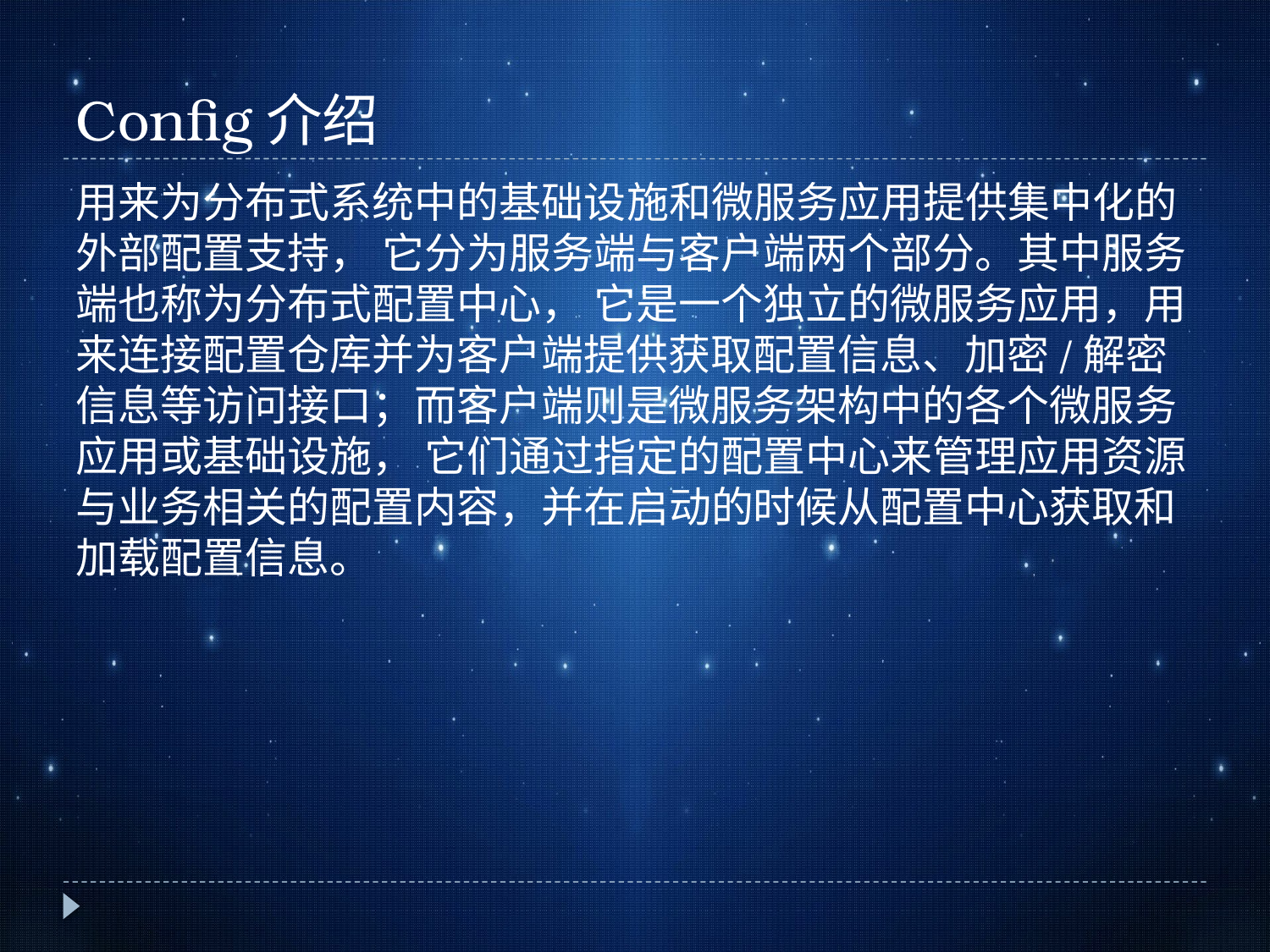

# Config介绍
用来为分布式系统中的基础设施和微服务应用提供集中化的外部配置支持， 它分为服务端与客户端两个部分。其中服务端也称为分布式配置中心， 它是一个独立的微服务应用，用来连接配置仓库并为客户端提供获取配置信息、加密/解密信息等访问接口；而客户端则是微服务架构中的各个微服务应用或基础设施， 它们通过指定的配置中心来管理应用资源与业务相关的配置内容，并在启动的时候从配置中心获取和加载配置信息。